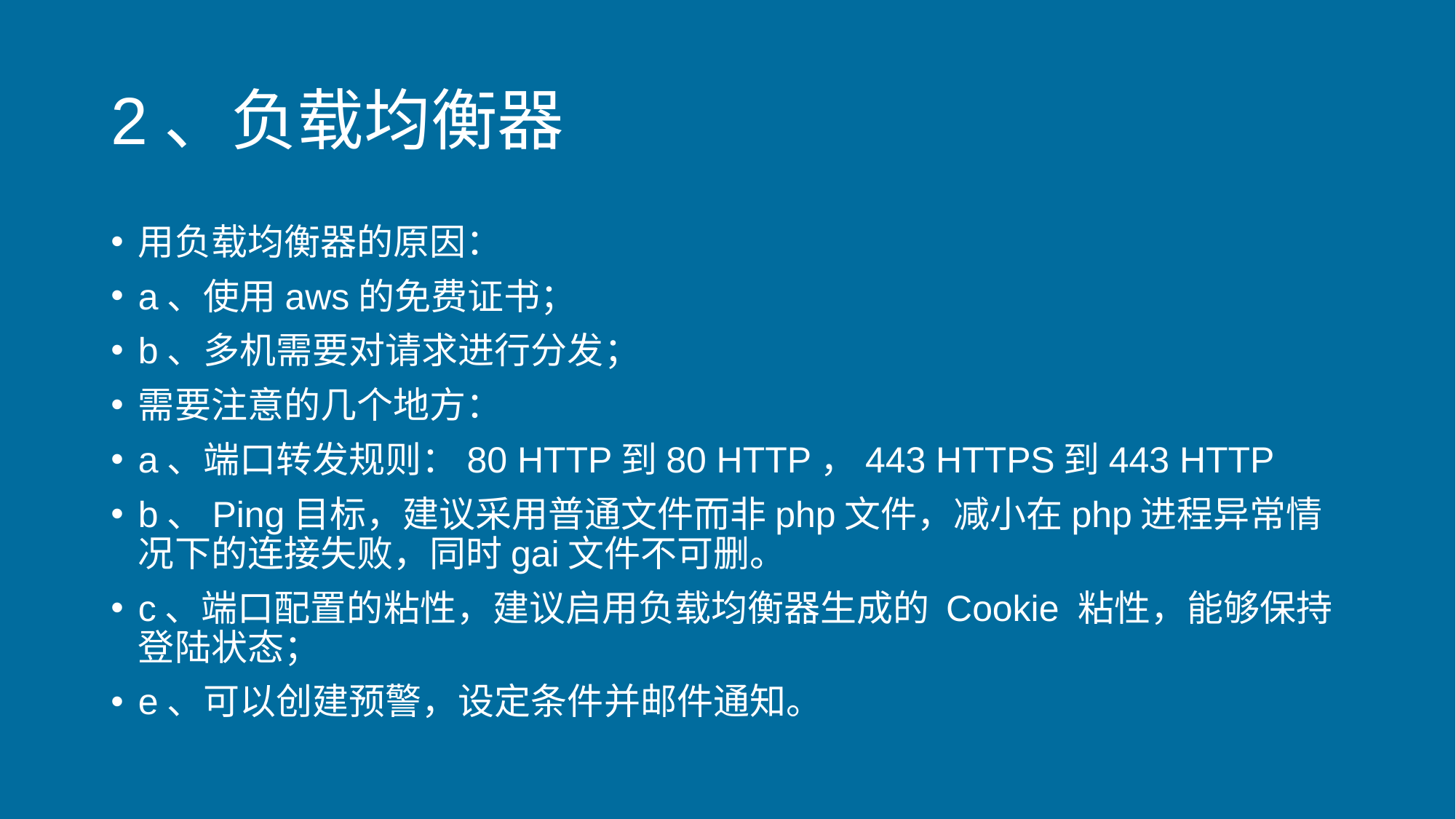

# 2、负载均衡器
用负载均衡器的原因：
a、使用aws的免费证书；
b、多机需要对请求进行分发；
需要注意的几个地方：
a、端口转发规则：80 HTTP到80 HTTP，443 HTTPS到443 HTTP
b、Ping目标，建议采用普通文件而非php文件，减小在php进程异常情况下的连接失败，同时gai文件不可删。
c、端口配置的粘性，建议启用负载均衡器生成的 Cookie 粘性，能够保持登陆状态；
e、可以创建预警，设定条件并邮件通知。